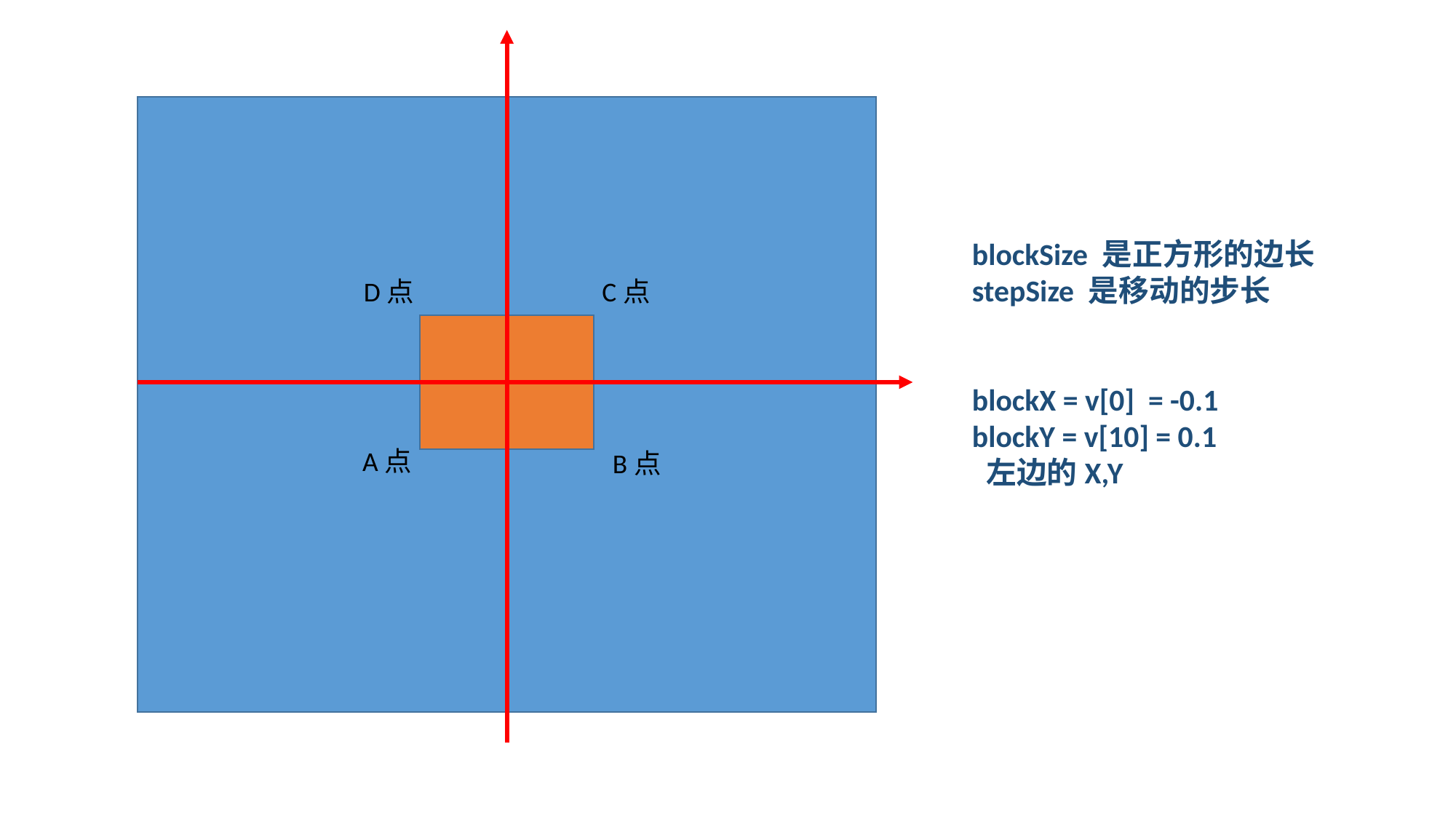

啊
blockSize 是正方形的边长
stepSize 是移动的步长

blockX = v[0]  = -0.1
blockY = v[10] = 0.1
 左边的X,Y

D点
C点

A点
B点